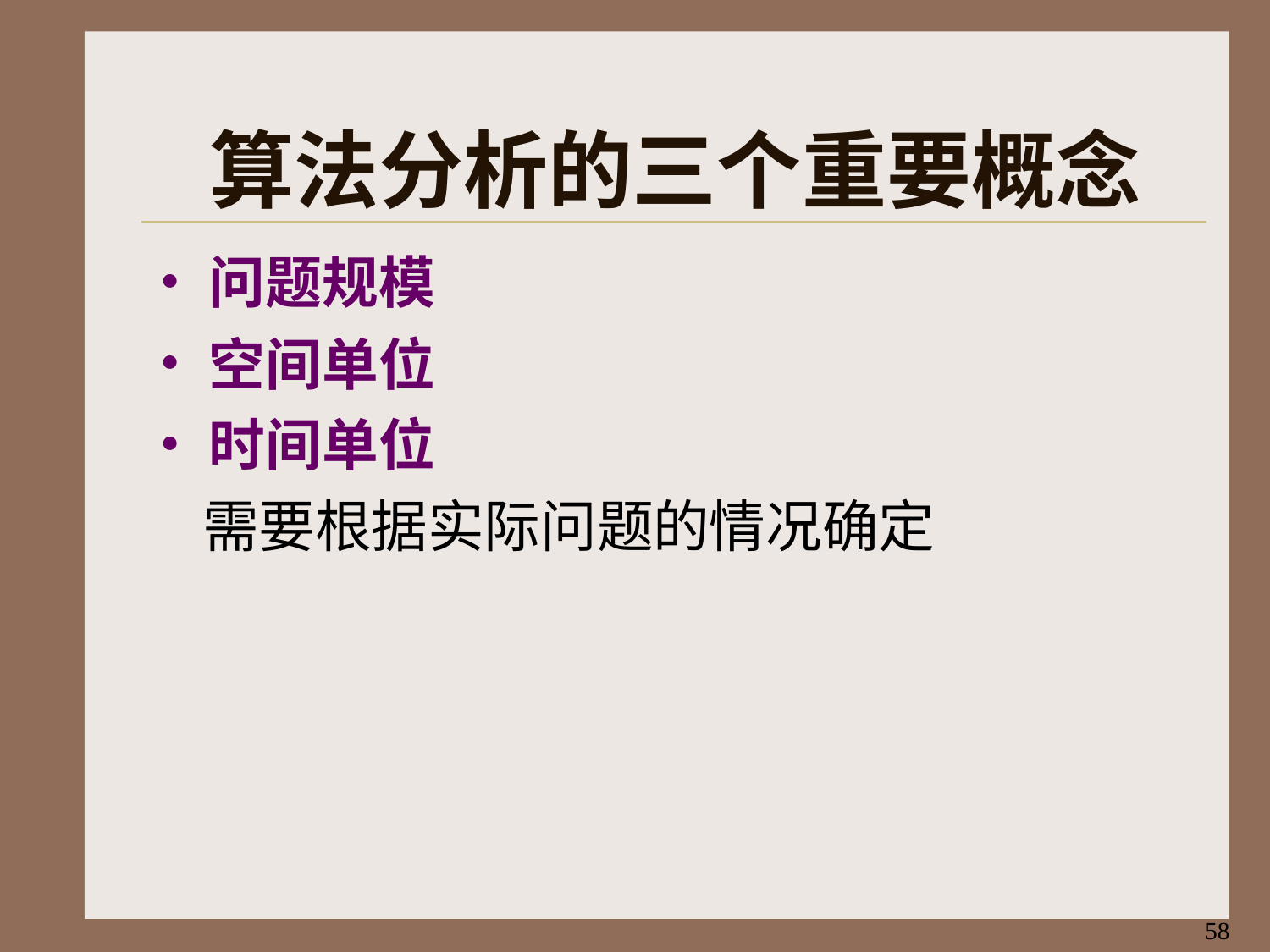

# 算法分析的三个重要概念

问题规模
空间单位
时间单位
需要根据实际问题的情况确定
58